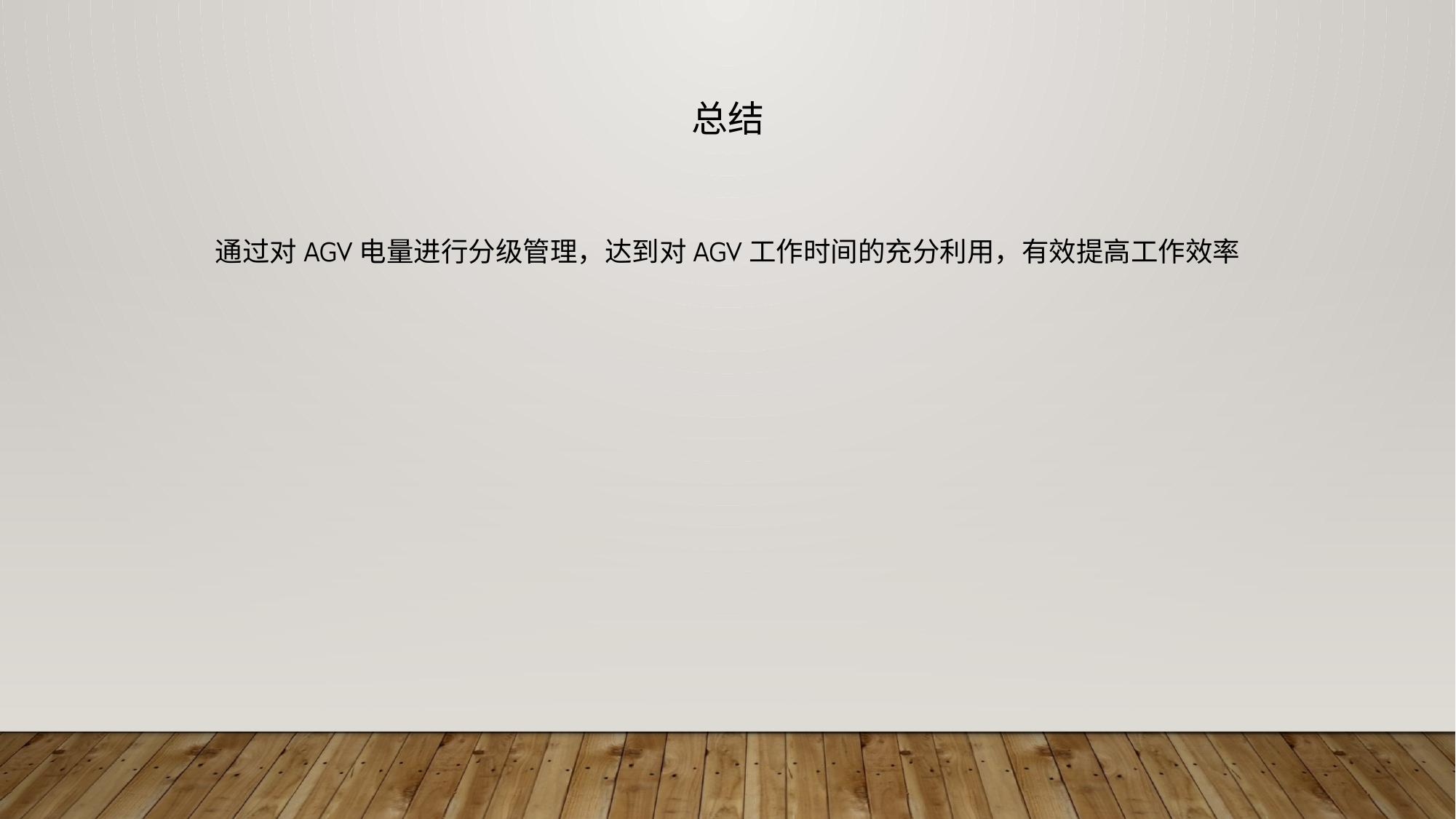

总结
通过对AGV电量进行分级管理，达到对AGV工作时间的充分利用，有效提高工作效率